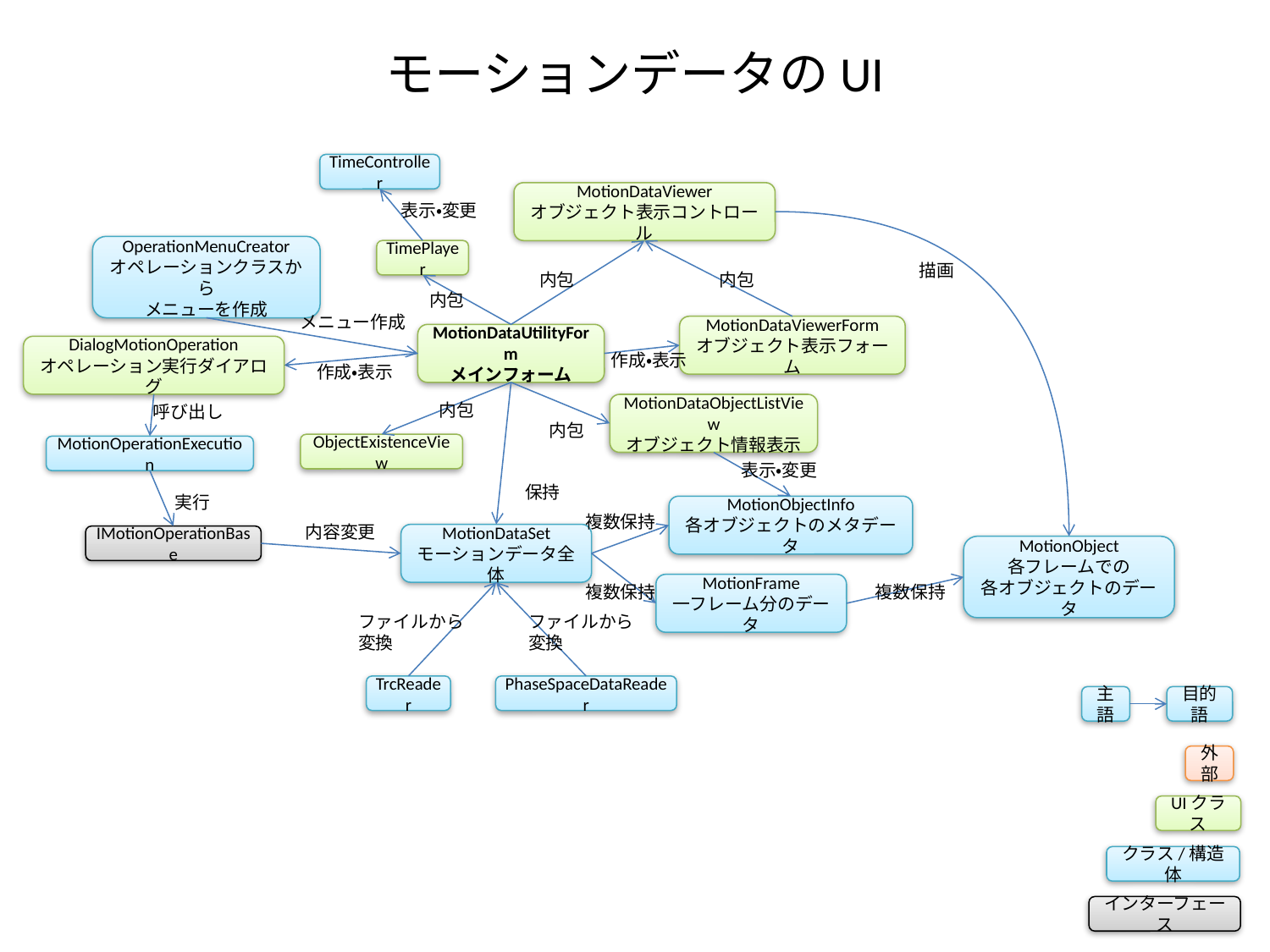

# モーションデータのUI
TimeController
MotionDataViewer
オブジェクト表示コントロール
表示・変更
OperationMenuCreator
オペレーションクラスから
メニューを作成
TimePlayer
描画
内包
内包
内包
メニュー作成
MotionDataViewerForm
オブジェクト表示フォーム
MotionDataUtilityForm
メインフォーム
DialogMotionOperation
オペレーション実行ダイアログ
作成・表示
作成・表示
内包
MotionDataObjectListView
オブジェクト情報表示
呼び出し
内包
ObjectExistenceView
MotionOperationExecution
表示・変更
保持
実行
MotionObjectInfo
各オブジェクトのメタデータ
複数保持
内容変更
MotionDataSet
モーションデータ全体
IMotionOperationBase
MotionObject
各フレームでの
各オブジェクトのデータ
MotionFrame
一フレーム分のデータ
複数保持
複数保持
ファイルから
変換
ファイルから
変換
TrcReader
PhaseSpaceDataReader
主語
目的語
外部
UIクラス
クラス/構造体
インターフェース